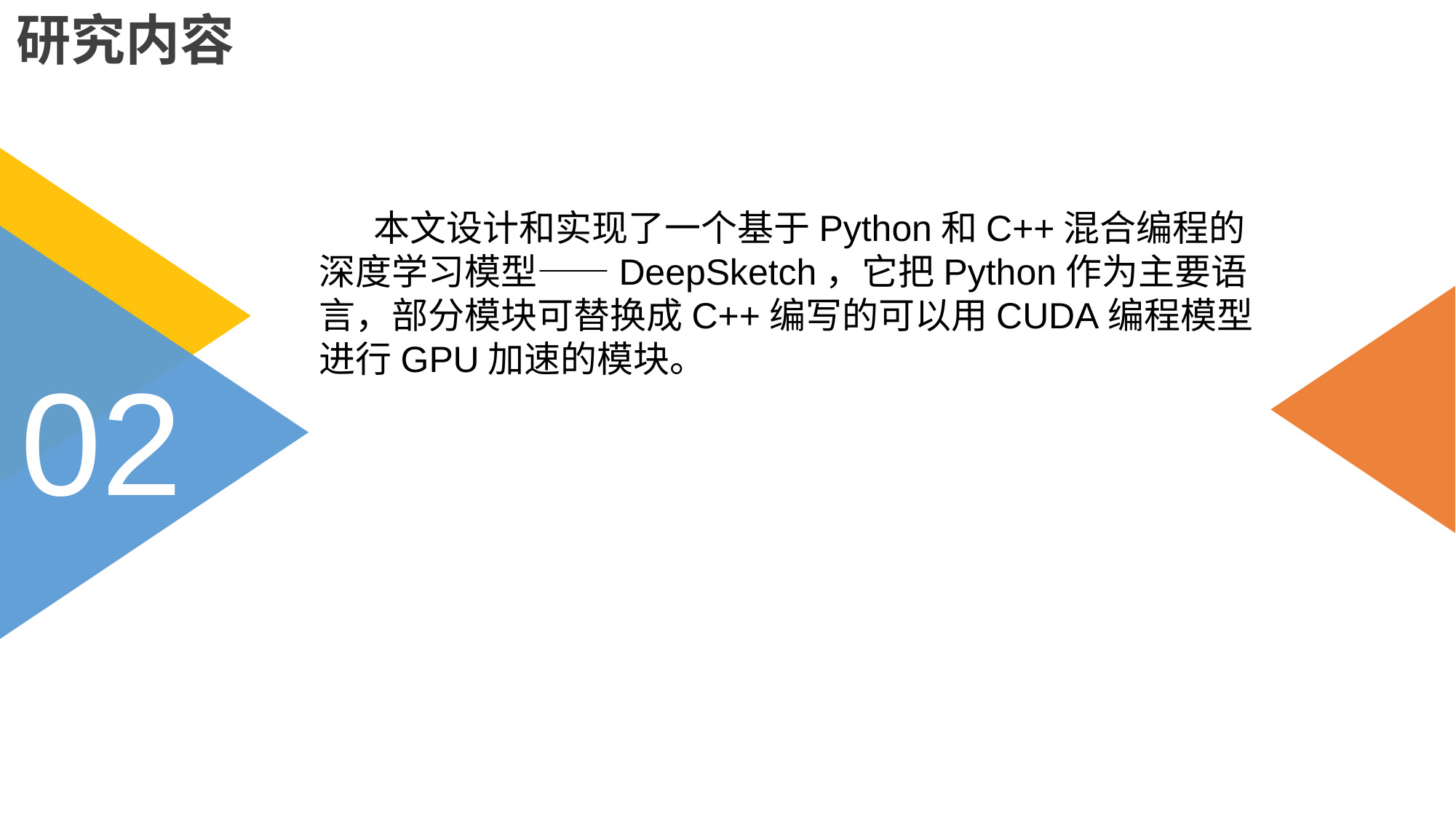

研究内容

本文设计和实现了一个基于Python和C++混合编程的深度学习模型——DeepSketch，它把Python作为主要语言，部分模块可替换成C++编写的可以用CUDA编程模型进行GPU加速的模块。

02